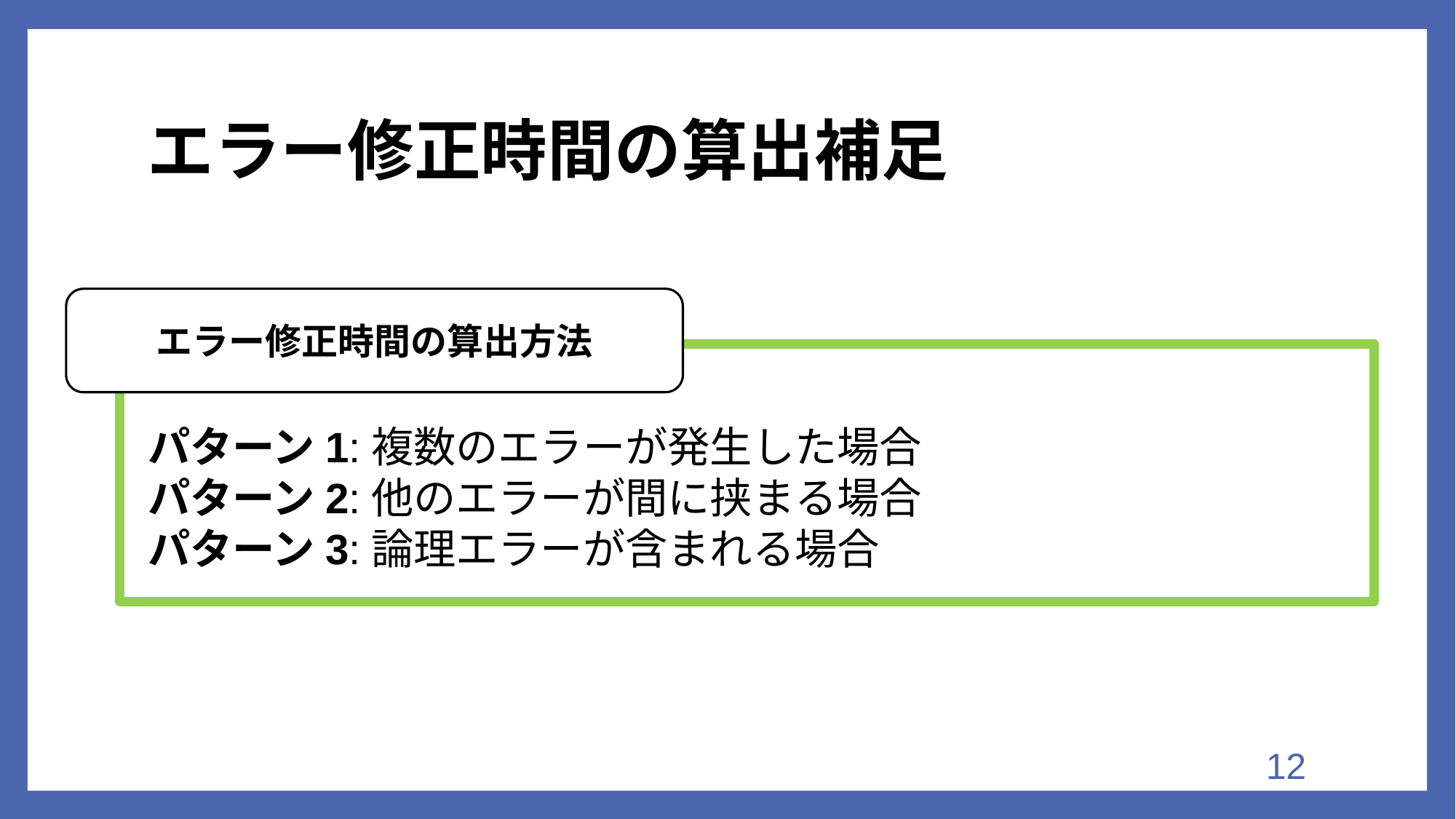

# エラー修正時間の算出補足
エラー修正時間の算出方法

パターン1:複数のエラーが発生した場合
パターン2:他のエラーが間に挟まる場合
パターン3:論理エラーが含まれる場合
12